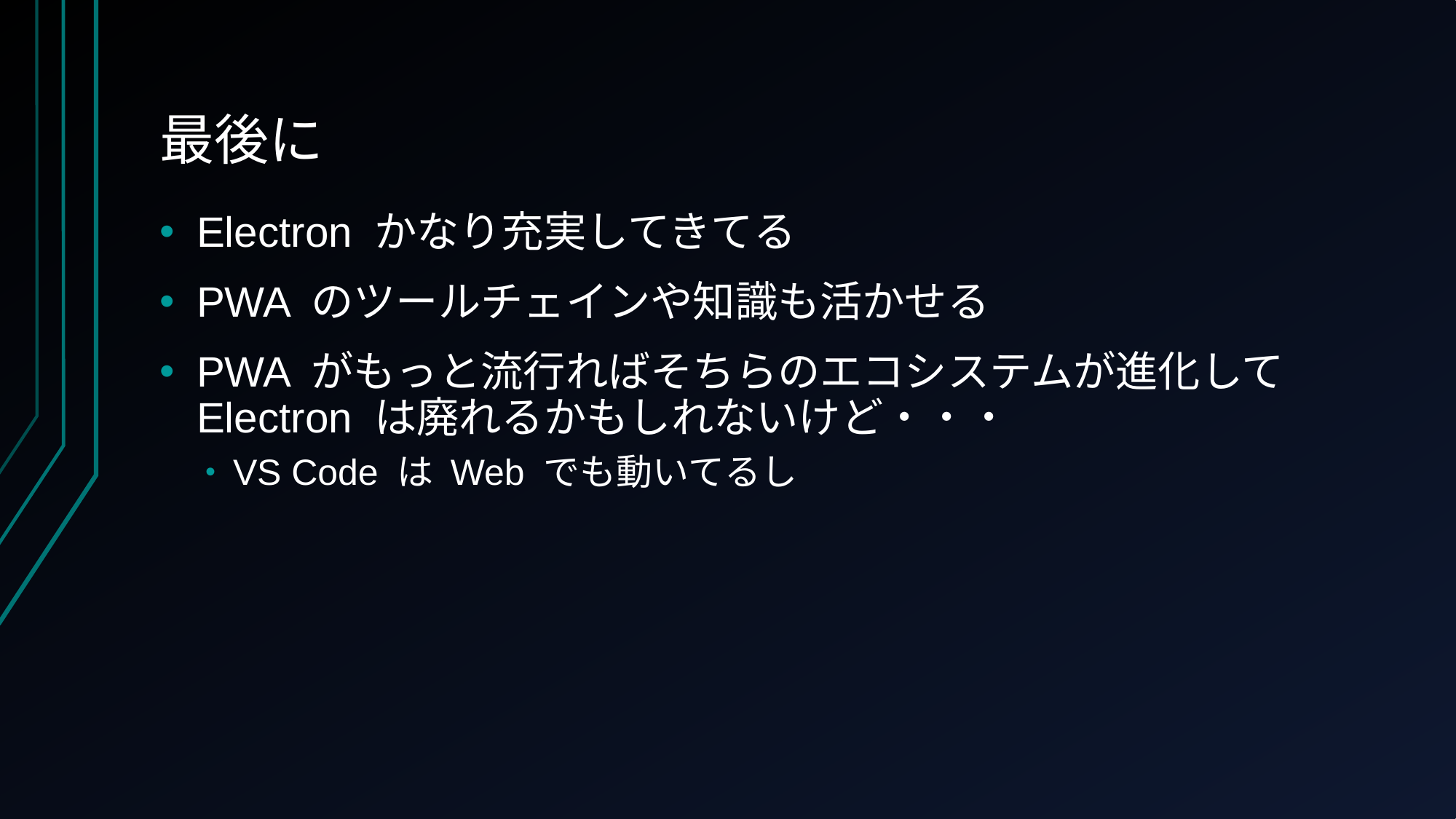

# 最後に
Electron かなり充実してきてる
PWA のツールチェインや知識も活かせる
PWA がもっと流行ればそちらのエコシステムが進化して Electron は廃れるかもしれないけど・・・
VS Code は Web でも動いてるし